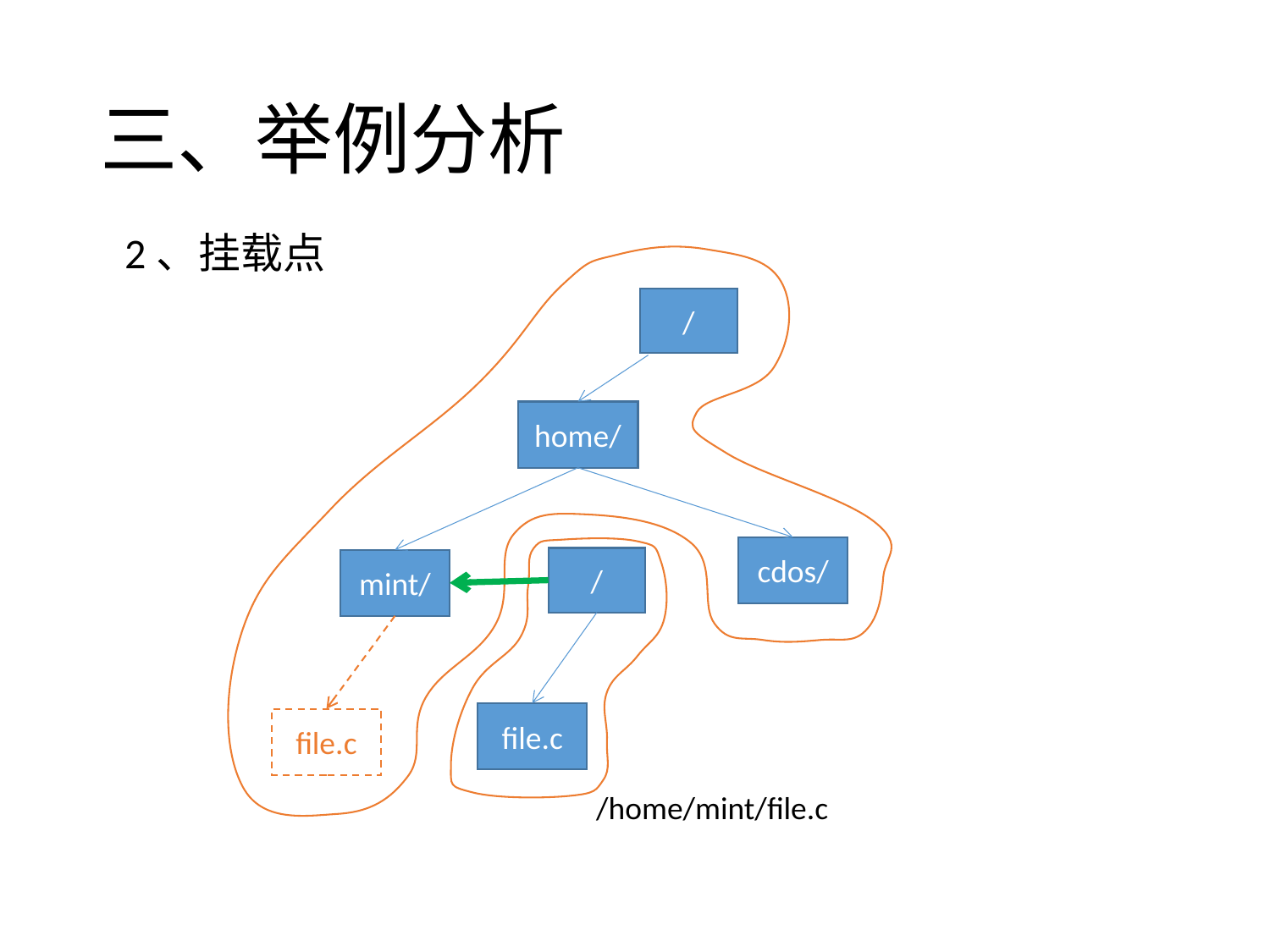

# 三、举例分析
2、挂载点

/
home/
cdos/
/
file.c
mint/
file.c
/home/mint/file.c